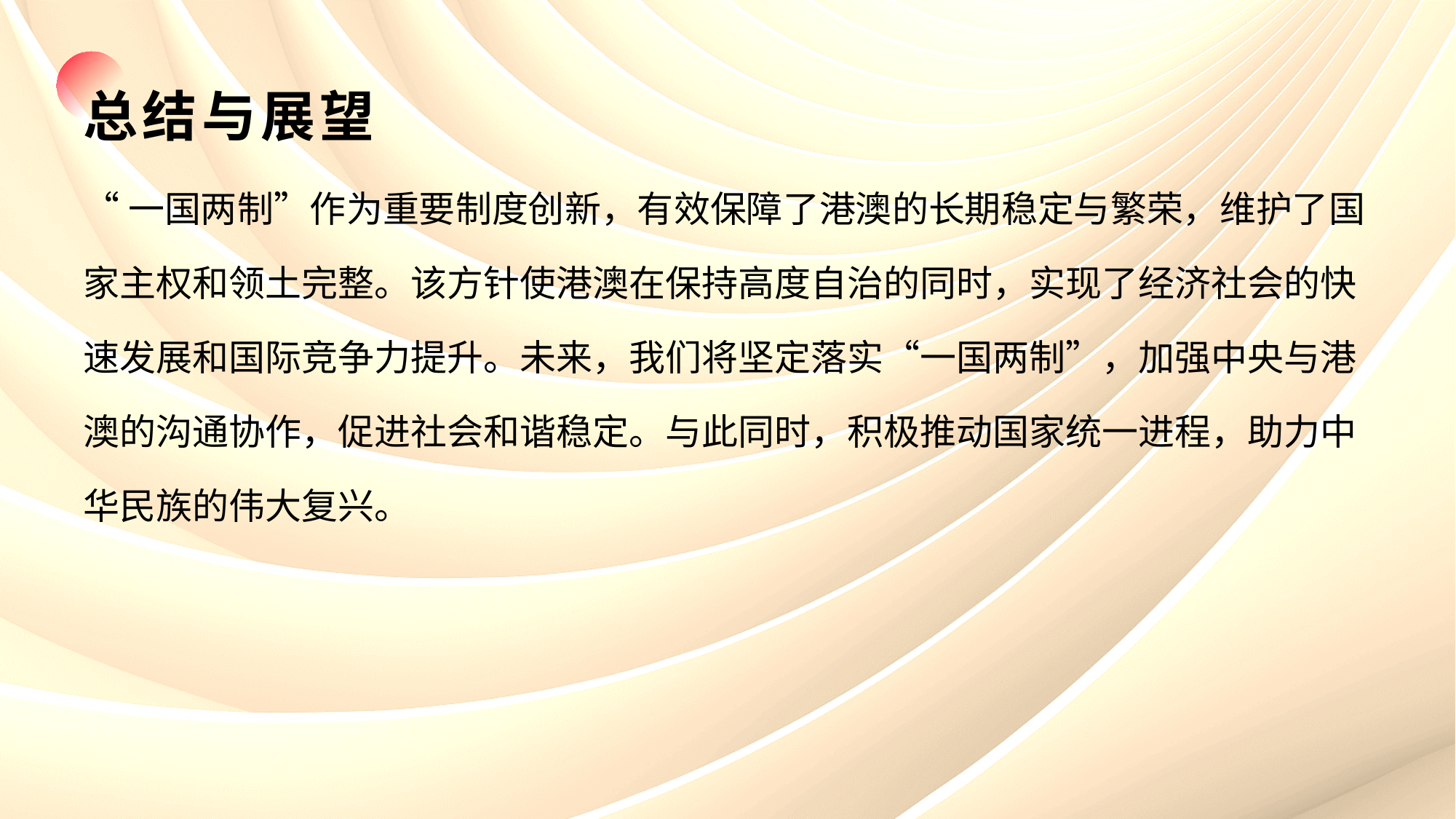

总结与展望
“一国两制”作为重要制度创新，有效保障了港澳的长期稳定与繁荣，维护了国家主权和领土完整。该方针使港澳在保持高度自治的同时，实现了经济社会的快速发展和国际竞争力提升。未来，我们将坚定落实“一国两制”，加强中央与港澳的沟通协作，促进社会和谐稳定。与此同时，积极推动国家统一进程，助力中华民族的伟大复兴。